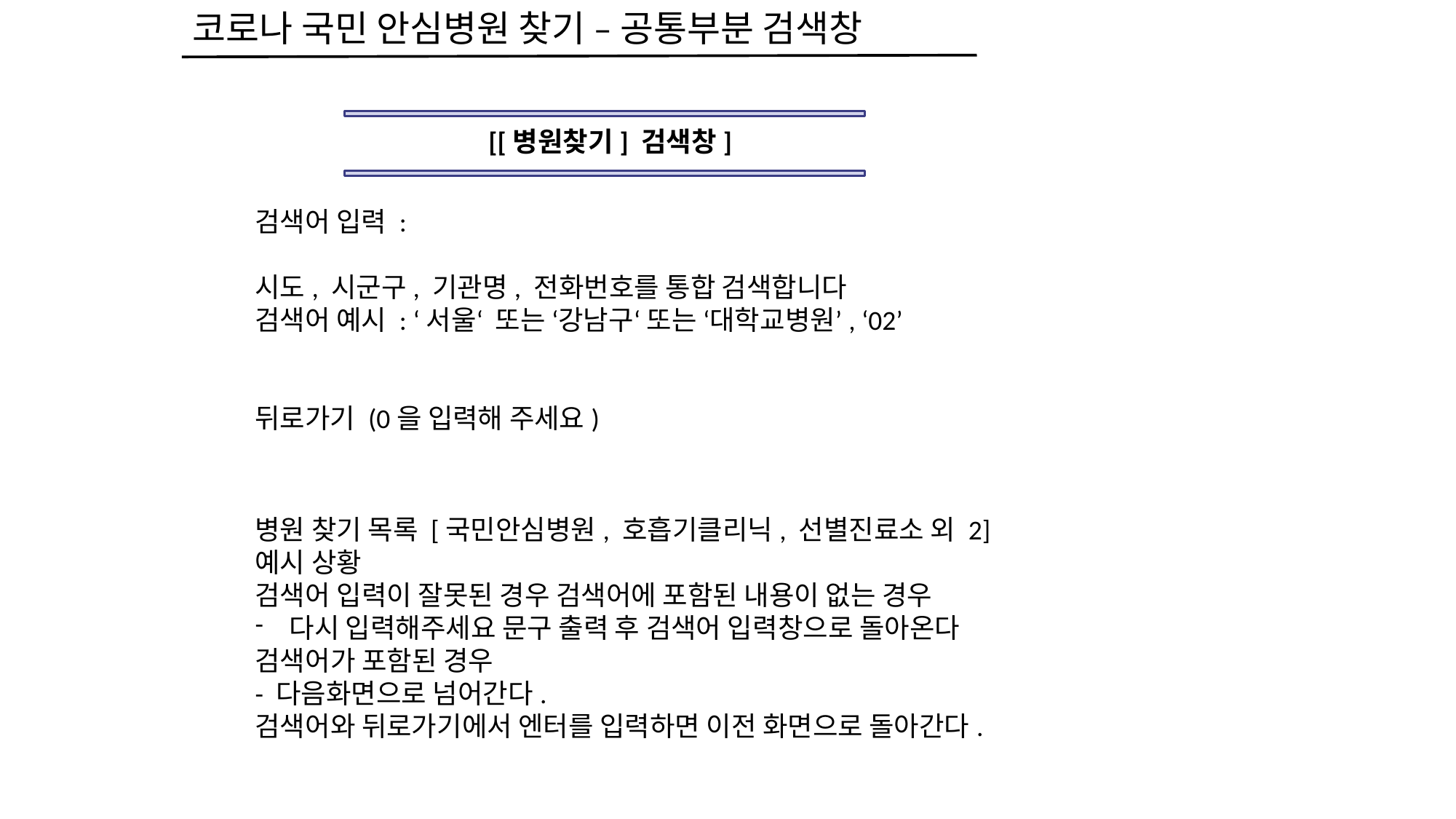

코로나 국민 안심병원 찾기 – 공통부분 검색창

[[병원찾기] 검색창]

검색어 입력 :

시도, 시군구, 기관명, 전화번호를 통합 검색합니다
검색어 예시 : ‘서울‘  또는 ‘강남구‘ 또는 ‘대학교병원’, ‘02’

뒤로가기 (0을 입력해 주세요)

병원 찾기 목록 [국민안심병원, 호흡기클리닉, 선별진료소 외 2]
예시 상황
검색어 입력이 잘못된 경우 검색어에 포함된 내용이 없는 경우
다시 입력해주세요 문구 출력 후 검색어 입력창으로 돌아온다
검색어가 포함된 경우
- 다음화면으로 넘어간다.
검색어와 뒤로가기에서 엔터를 입력하면 이전 화면으로 돌아간다.